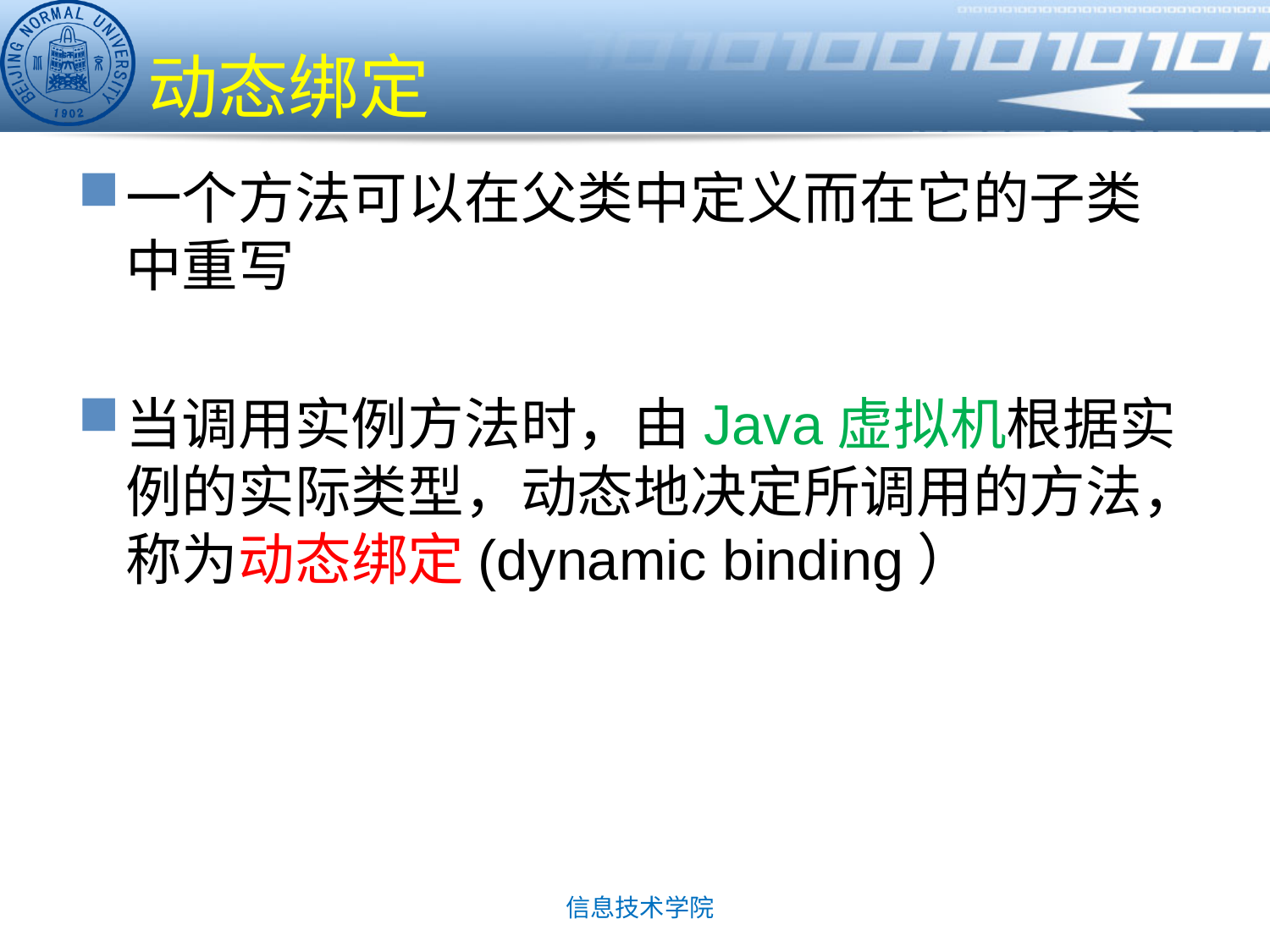

# 动态绑定
一个方法可以在父类中定义而在它的子类中重写

当调用实例方法时，由Java虚拟机根据实例的实际类型，动态地决定所调用的方法，称为动态绑定(dynamic binding）
21